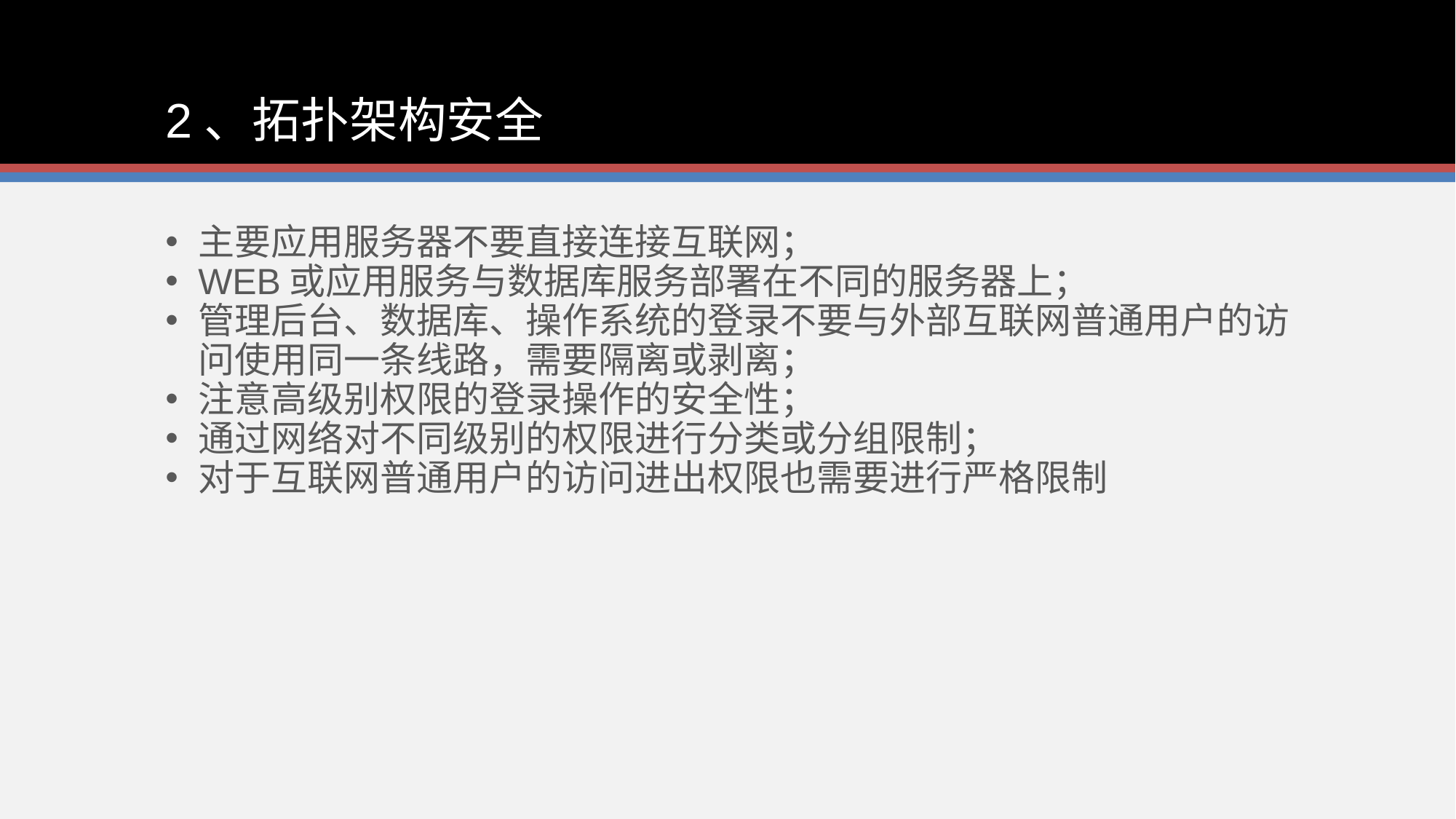

2、拓扑架构安全
主要应用服务器不要直接连接互联网；
WEB或应用服务与数据库服务部署在不同的服务器上；
管理后台、数据库、操作系统的登录不要与外部互联网普通用户的访问使用同一条线路，需要隔离或剥离；
注意高级别权限的登录操作的安全性；
通过网络对不同级别的权限进行分类或分组限制；
对于互联网普通用户的访问进出权限也需要进行严格限制